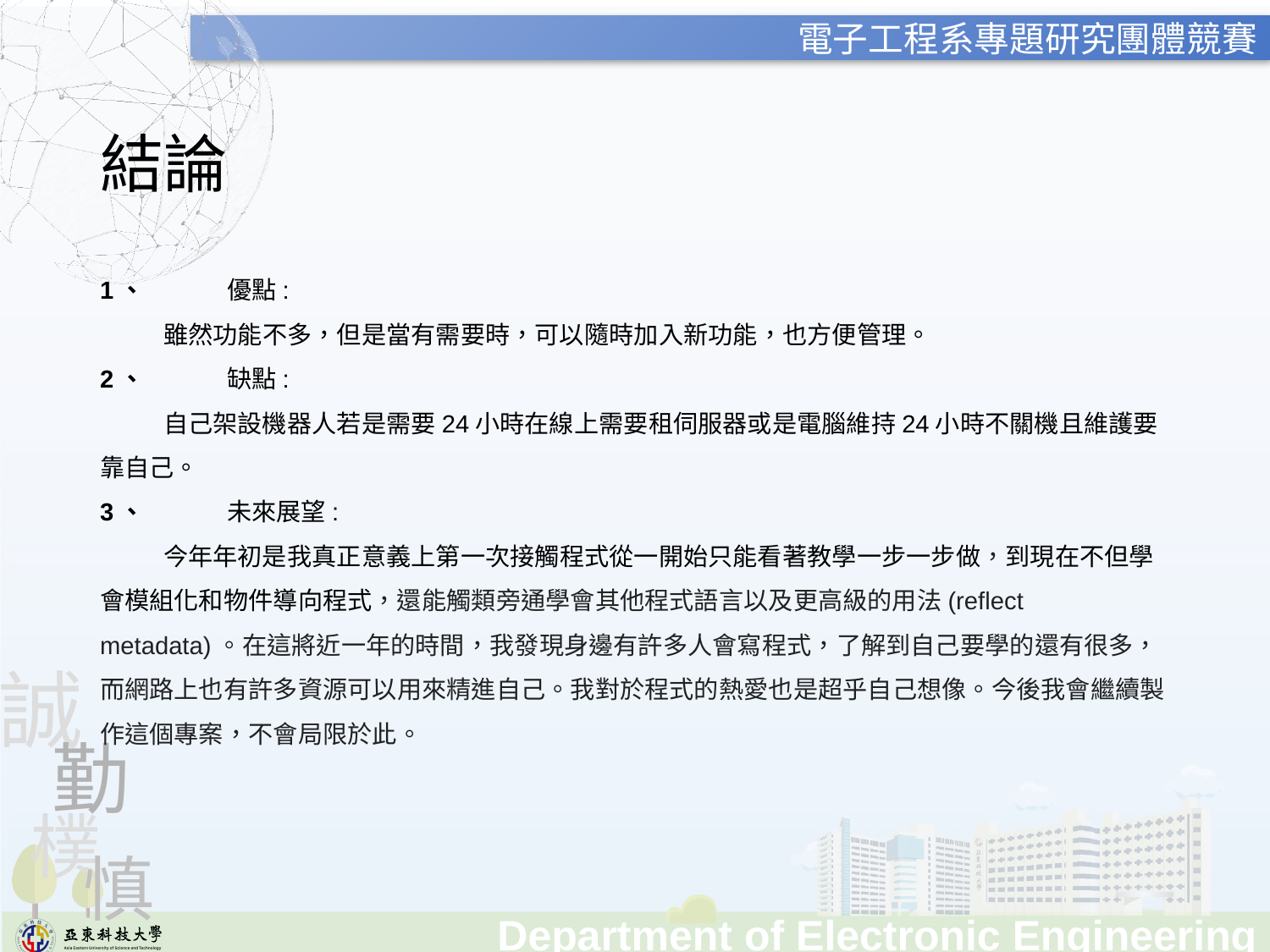

結論
1、	優點:
雖然功能不多，但是當有需要時，可以隨時加入新功能，也方便管理。
2、	缺點:
自己架設機器人若是需要24小時在線上需要租伺服器或是電腦維持24小時不關機且維護要靠自己。
3、	未來展望:
今年年初是我真正意義上第一次接觸程式從一開始只能看著教學一步一步做，到現在不但學會模組化和物件導向程式，還能觸類旁通學會其他程式語言以及更高級的用法(reflect metadata)。在這將近一年的時間，我發現身邊有許多人會寫程式，了解到自己要學的還有很多，而網路上也有許多資源可以用來精進自己。我對於程式的熱愛也是超乎自己想像。今後我會繼續製作這個專案，不會局限於此。